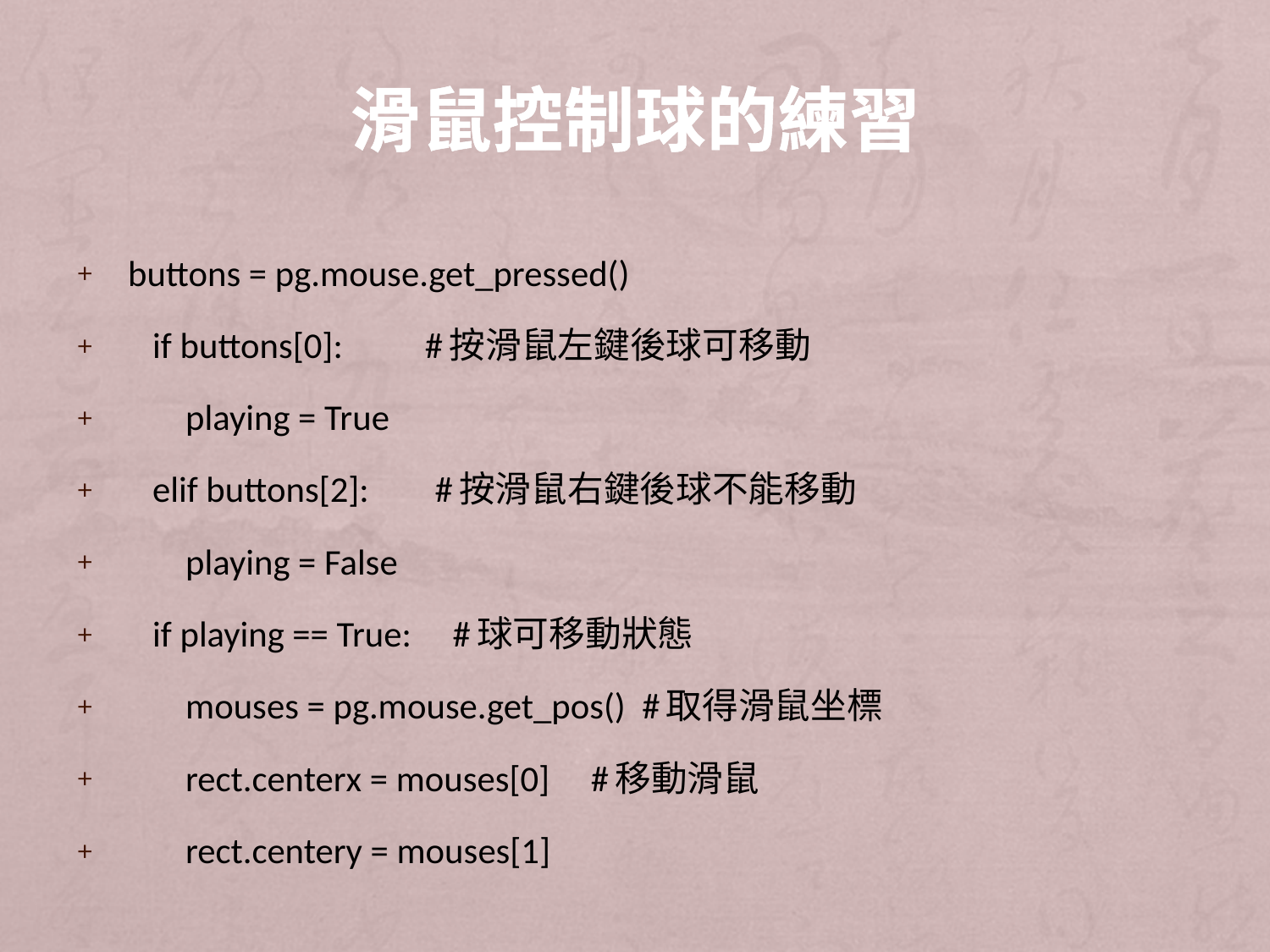

# 滑鼠控制球的練習
 buttons = pg.mouse.get_pressed()
    if buttons[0]:          #按滑鼠左鍵後球可移動
        playing = True
    elif buttons[2]:        #按滑鼠右鍵後球不能移動
        playing = False
    if playing == True:     #球可移動狀態
        mouses = pg.mouse.get_pos()  #取得滑鼠坐標
        rect.centerx = mouses[0]     #移動滑鼠
        rect.centery = mouses[1]